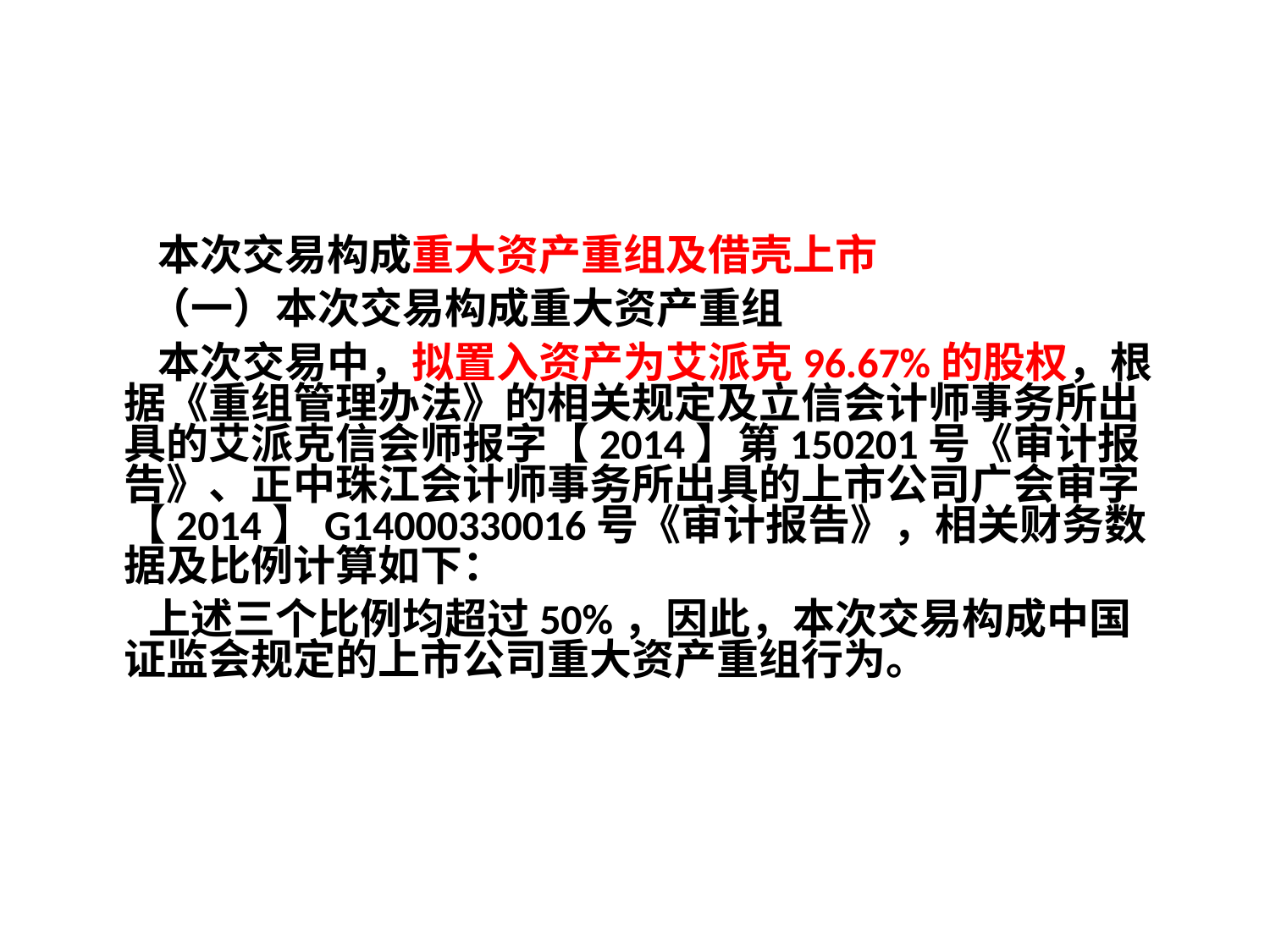

#
     本次交易构成重大资产重组及借壳上市
    （一）本次交易构成重大资产重组
     本次交易中，拟置入资产为艾派克96.67%的股权，根据《重组管理办法》的相关规定及立信会计师事务所出具的艾派克信会师报字【2014】第150201号《审计报告》、正中珠江会计师事务所出具的上市公司广会审字【2014】G14000330016号《审计报告》，相关财务数据及比例计算如下：
    上述三个比例均超过50%，因此，本次交易构成中国证监会规定的上市公司重大资产重组行为。